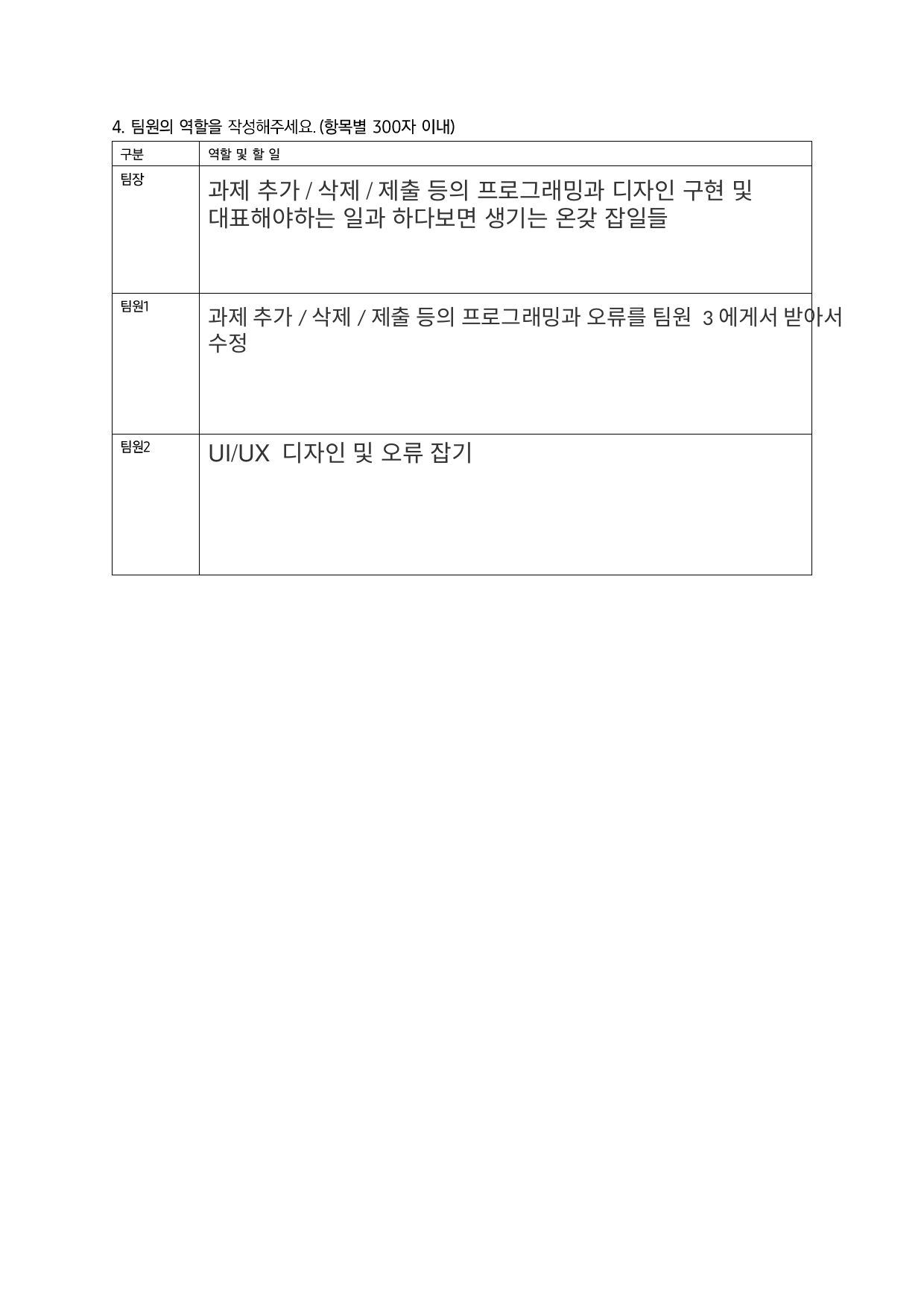

|  |  |
| --- | --- |
|  |  |
|  |  |
|  |  |

과제 추가/삭제/제출 등의 프로그래밍과 디자인 구현 및
대표해야하는 일과 하다보면 생기는 온갖 잡일들

과제 추가/삭제/제출 등의 프로그래밍과 오류를 팀원 3에게서 받아서
수정

UI/UX 디자인 및 오류 잡기